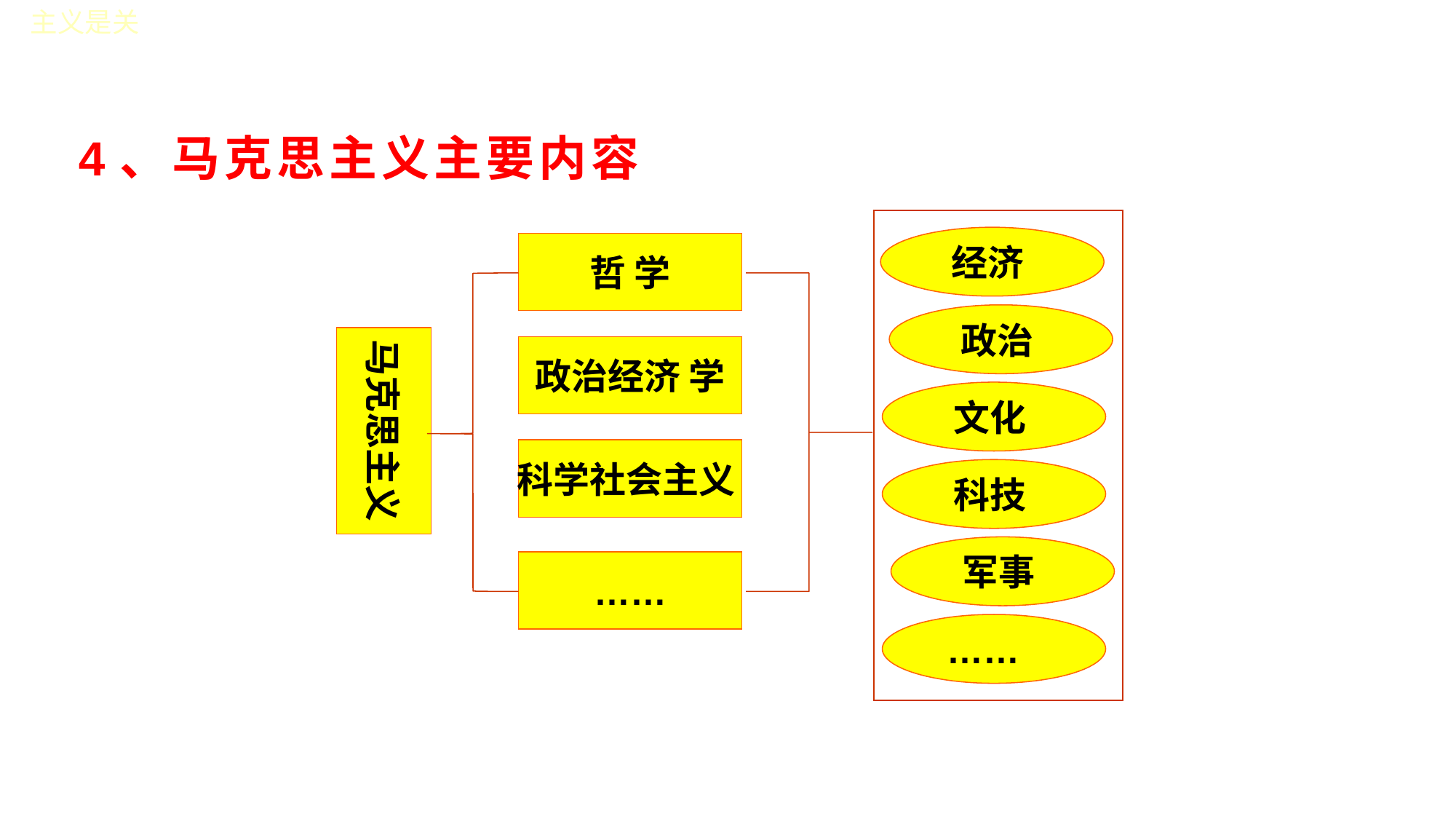

主义是关
4、马克思主义主要内容

经济
哲 学

政治
马克思主义
政治经济 学
文化

科学社会主义
科技
军事
……
……